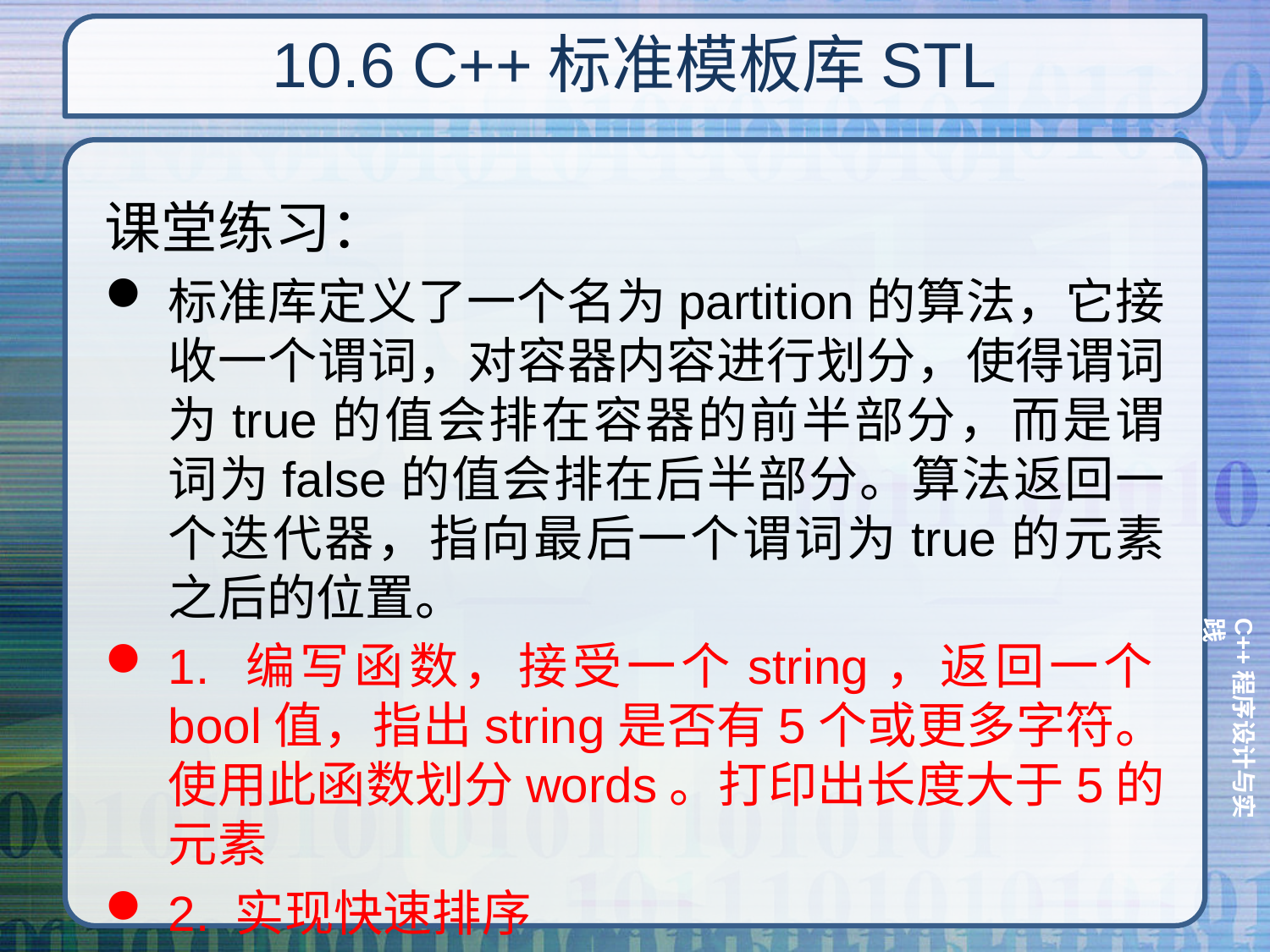

# 10.6 C++标准模板库STL
课堂练习：
标准库定义了一个名为partition的算法，它接收一个谓词，对容器内容进行划分，使得谓词为true的值会排在容器的前半部分，而是谓词为false的值会排在后半部分。算法返回一个迭代器，指向最后一个谓词为true的元素之后的位置。
1. 编写函数，接受一个string，返回一个bool值，指出string是否有5个或更多字符。使用此函数划分words。打印出长度大于5的元素
2. 实现快速排序